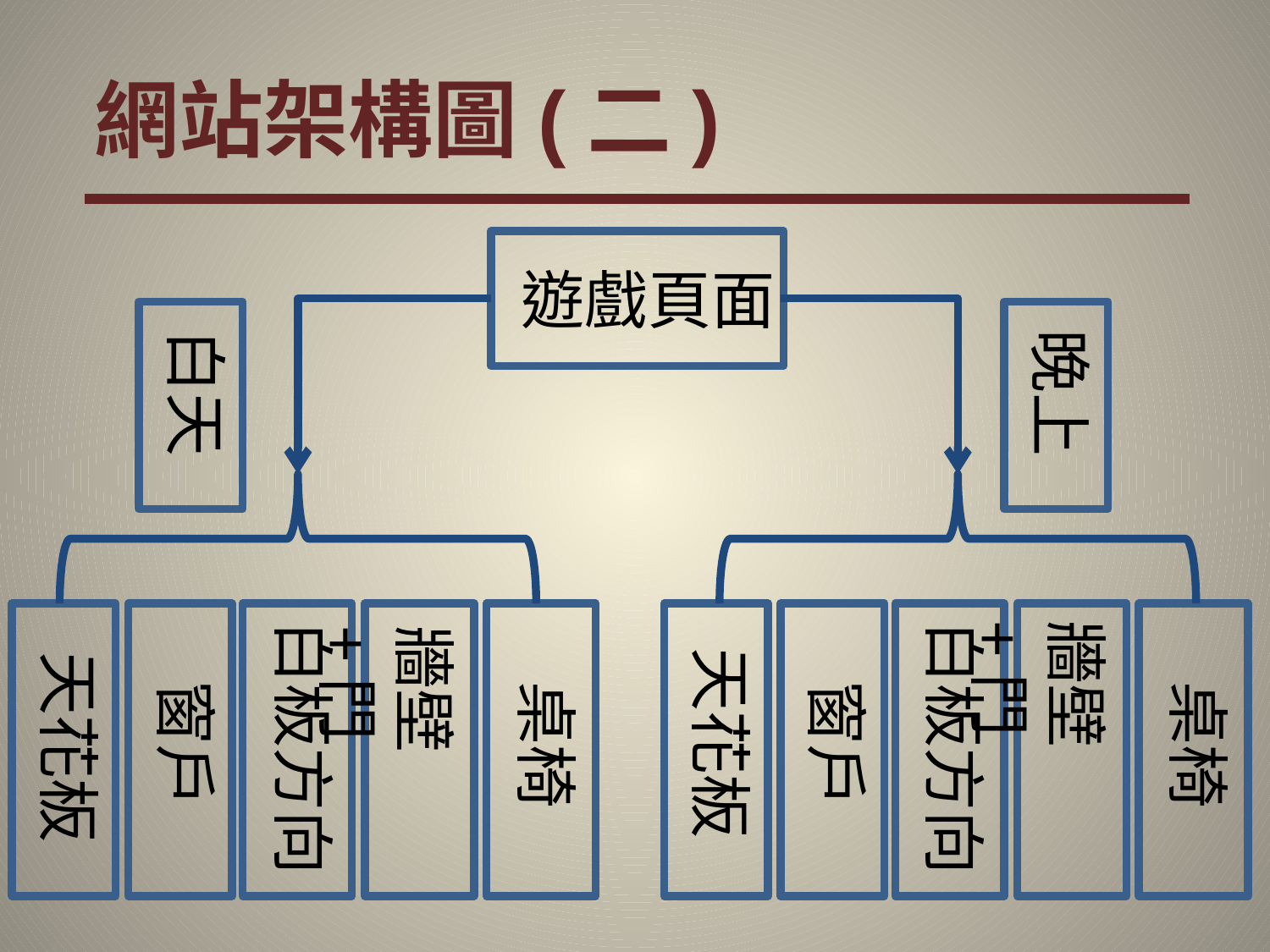

網站架構圖(二)

 遊戲頁面

白天
晚上

白板方向
牆壁+門
白板方向
牆壁+門
天花板
天花板
窗戶
窗戶
桌椅
桌椅